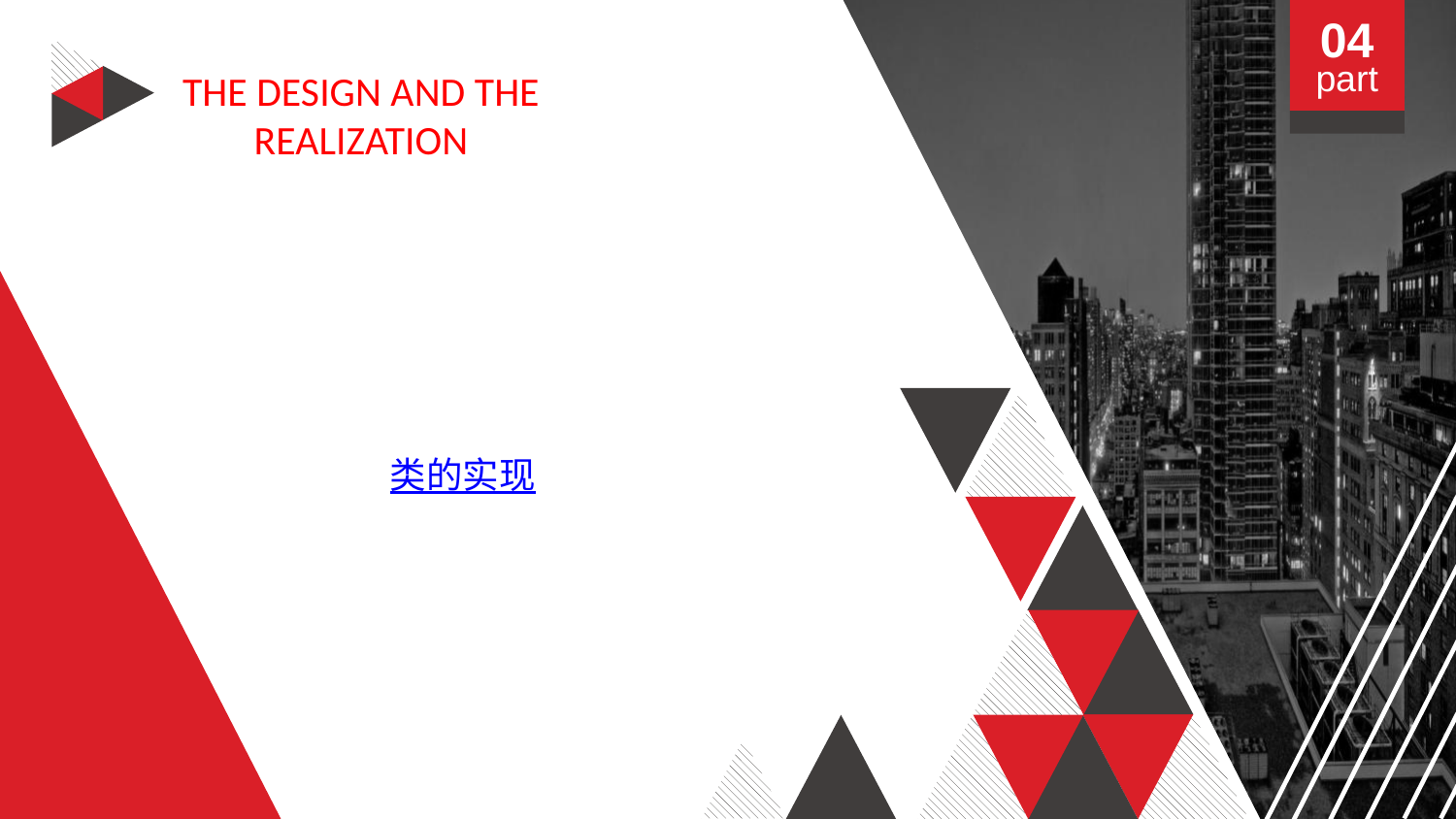

04
part

THE DESIGN AND THE REALIZATION

类的实现